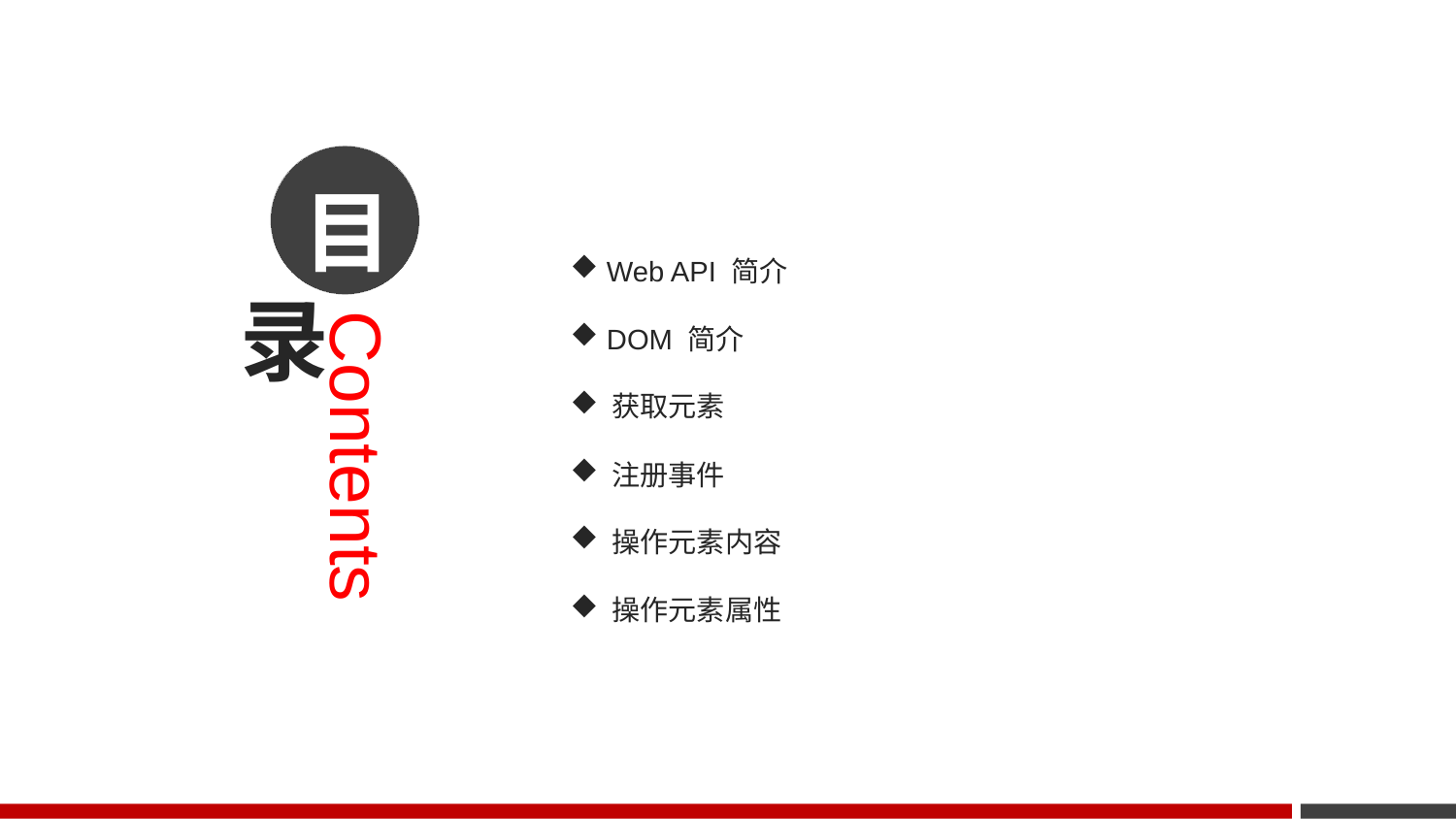

目
 Web API 简介
 DOM 简介
 获取元素
 注册事件
 操作元素内容
 操作元素属性
录
Contents